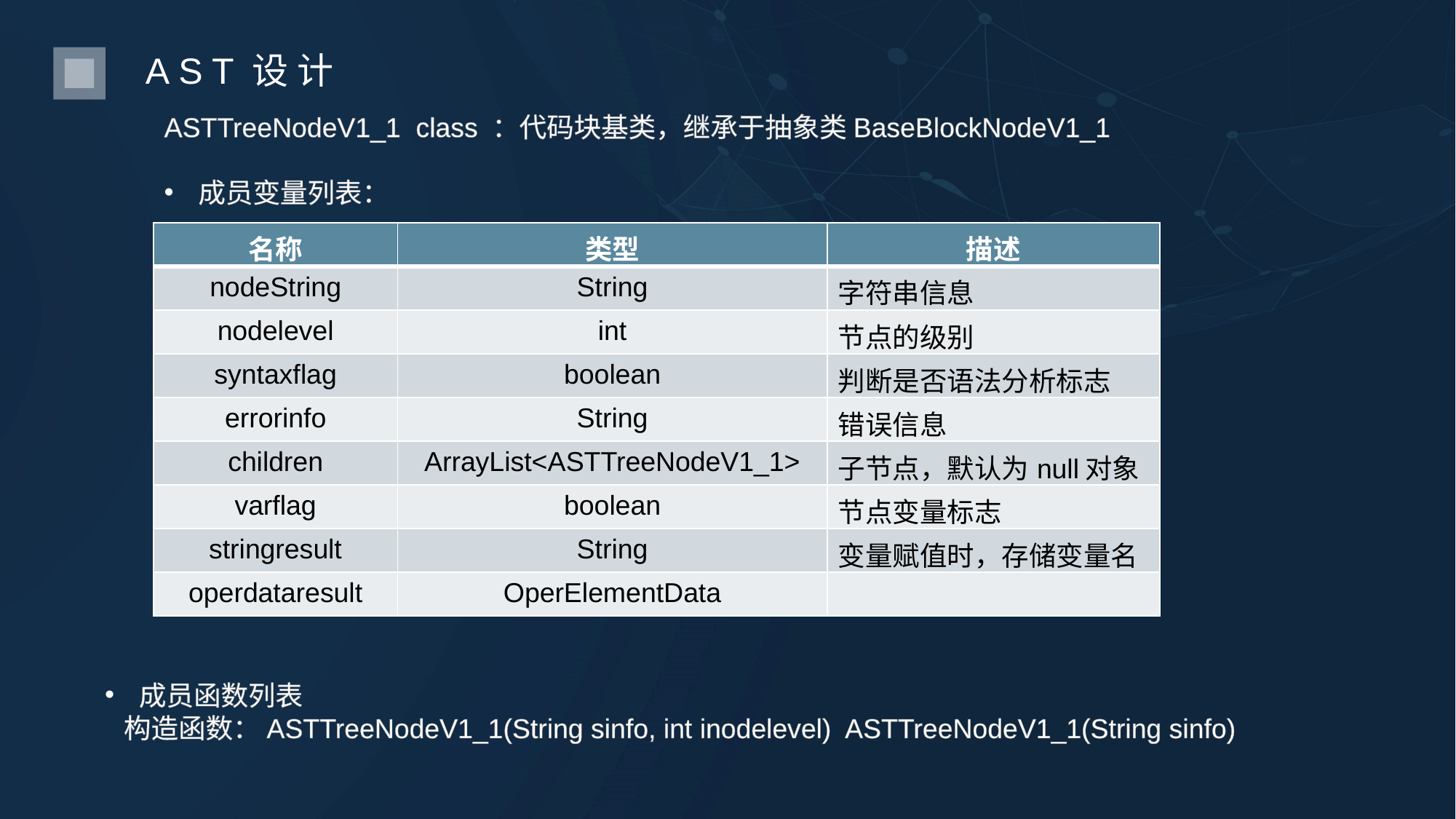

AST设计

ASTTreeNodeV1_1  class ：代码块基类，继承于抽象类BaseBlockNodeV1_1

成员变量列表：
| 名称 | 类型 | 描述 |
| --- | --- | --- |
| nodeString | String | 字符串信息 |
| nodelevel | int | 节点的级别 |
| syntaxflag | boolean | 判断是否语法分析标志 |
| errorinfo | String | 错误信息 |
| children | ArrayList<ASTTreeNodeV1\_1> | 子节点，默认为null对象 |
| varflag | boolean | 节点变量标志 |
| stringresult | String | 变量赋值时，存储变量名 |
| operdataresult | OperElementData |  |
成员函数列表
  构造函数：ASTTreeNodeV1_1(String sinfo, int inodelevel)  ASTTreeNodeV1_1(String sinfo)